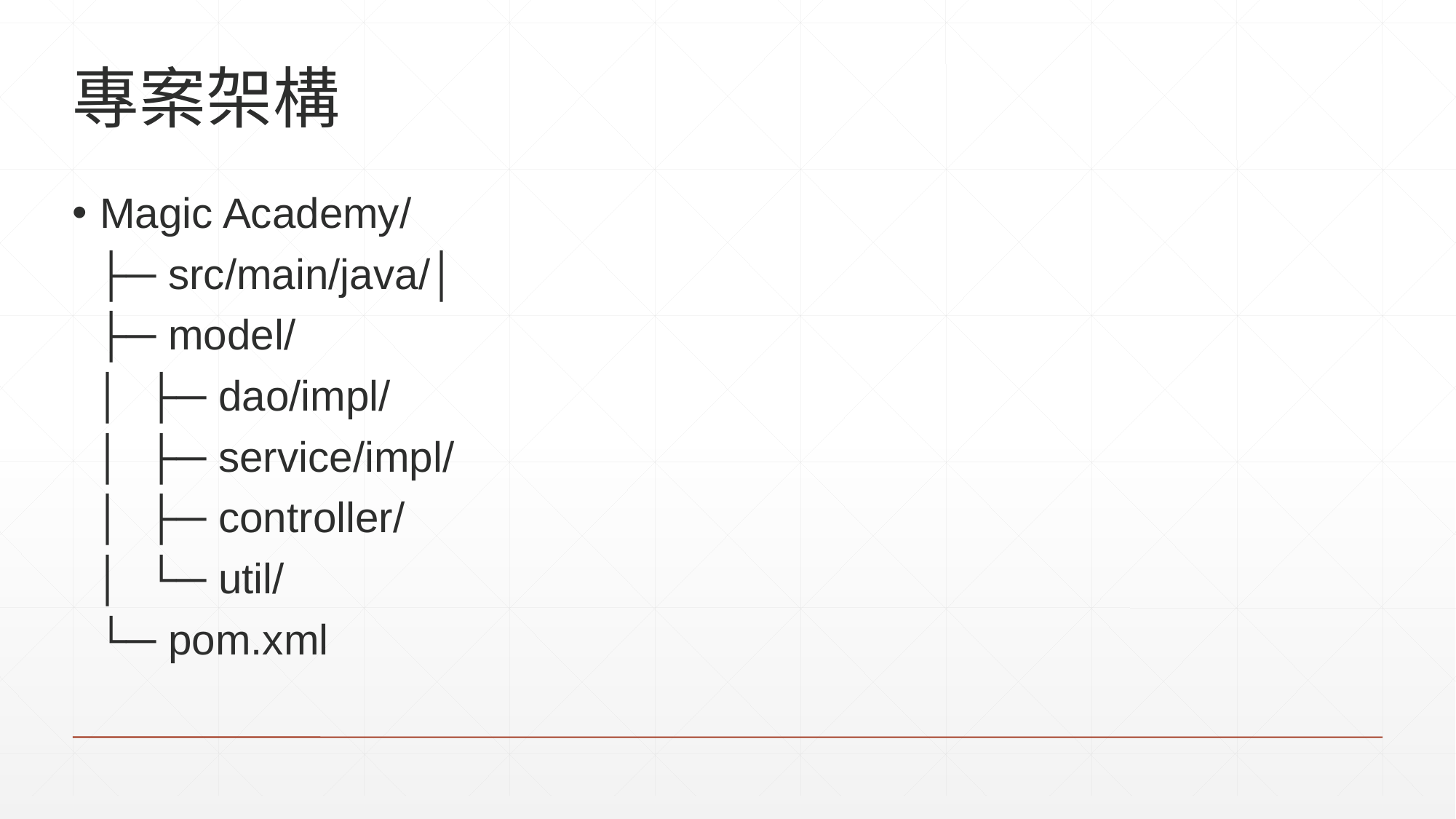

# 專案架構
Magic Academy/
  ├─ src/main/java/│
  ├─ model/
  │  ├─ dao/impl/
  │  ├─ service/impl/
  │  ├─ controller/
  │  └─ util/
  └─ pom.xml